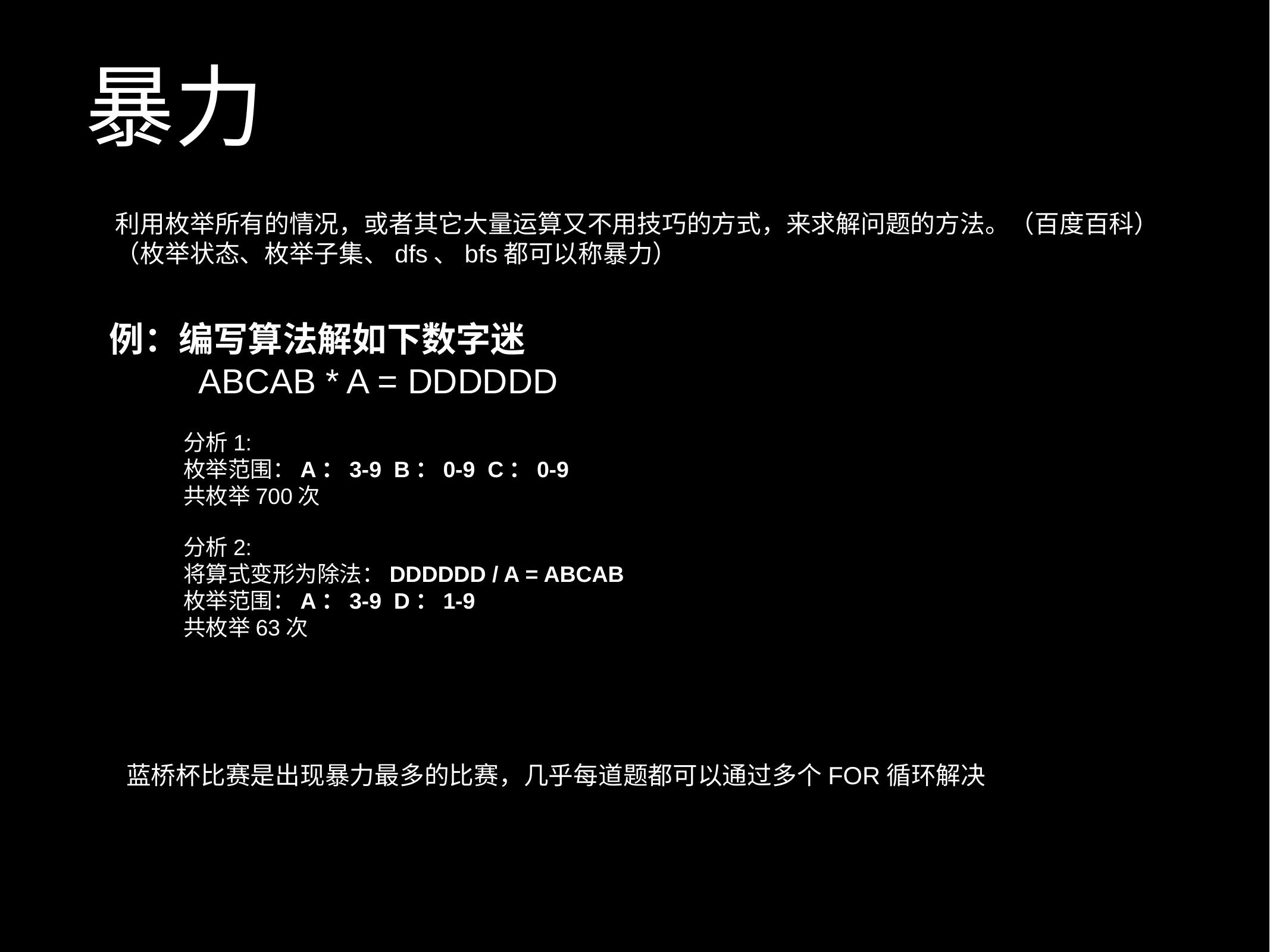

暴力
利用枚举所有的情况，或者其它大量运算又不用技巧的方式，来求解问题的方法。（百度百科）
（枚举状态、枚举子集、dfs、bfs都可以称暴力）
例：编写算法解如下数字迷
 	ABCAB * A = DDDDDD
分析1:
枚举范围：A：3-9  B：0-9  C：0-9
共枚举700次
分析2:
将算式变形为除法：DDDDDD / A = ABCAB
枚举范围：A：3-9  D：1-9
共枚举63次
# 蓝桥杯比赛是出现暴力最多的比赛，几乎每道题都可以通过多个for循环解决